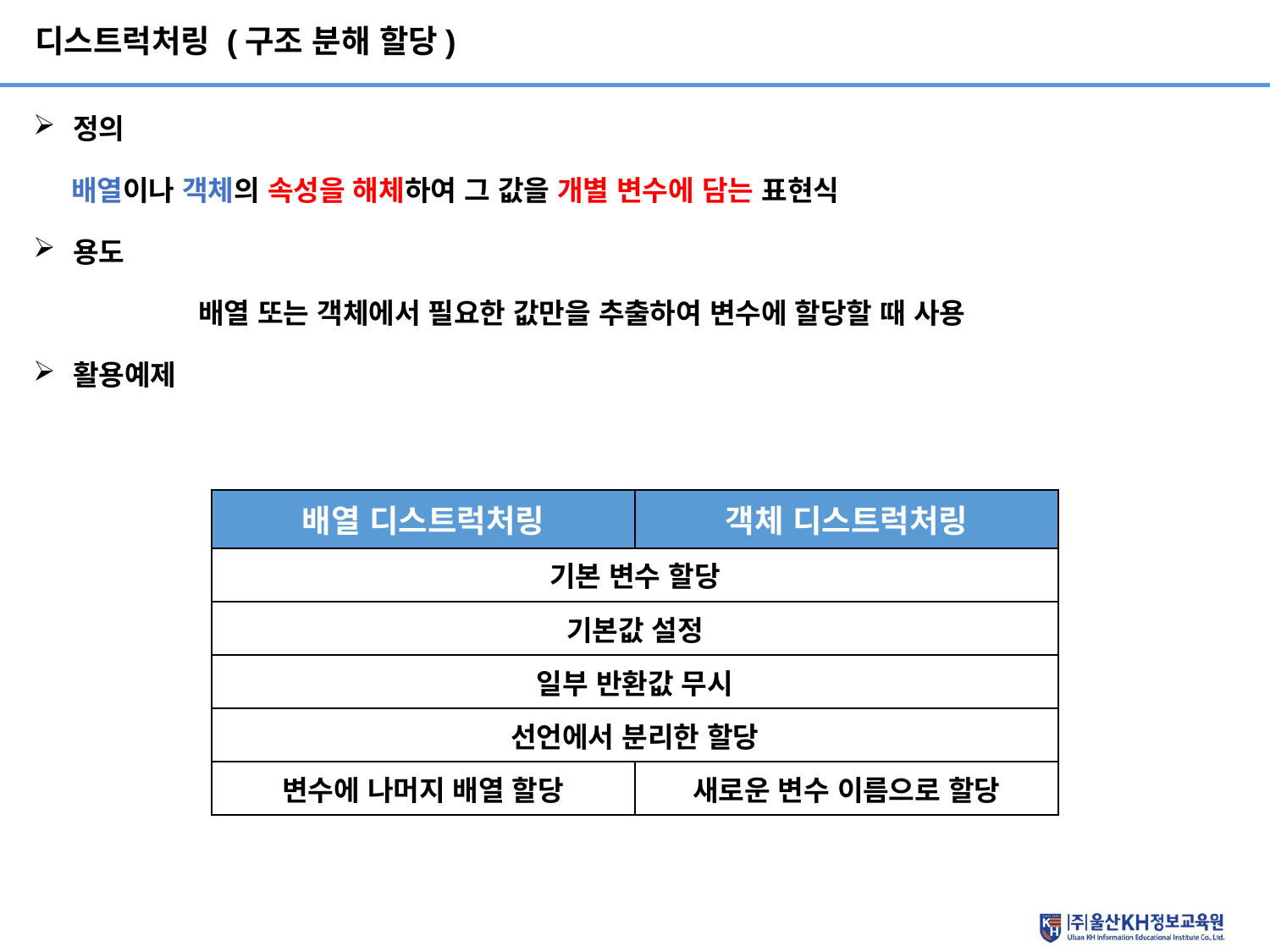

# 디스트럭처링 (구조 분해 할당)
정의
    배열이나 객체의 속성을 해체하여 그 값을 개별 변수에 담는 표현식
용도
	    배열 또는 객체에서 필요한 값만을 추출하여 변수에 할당할 때 사용
활용예제

| 배열 디스트럭처링 | 객체 디스트럭처링 |
| --- | --- |
| 기본 변수 할당 |  |
| 기본값 설정 |  |
| 일부 반환값 무시 |  |
| 선언에서 분리한 할당 |  |
| 변수에 나머지 배열 할당 | 새로운 변수 이름으로 할당 |